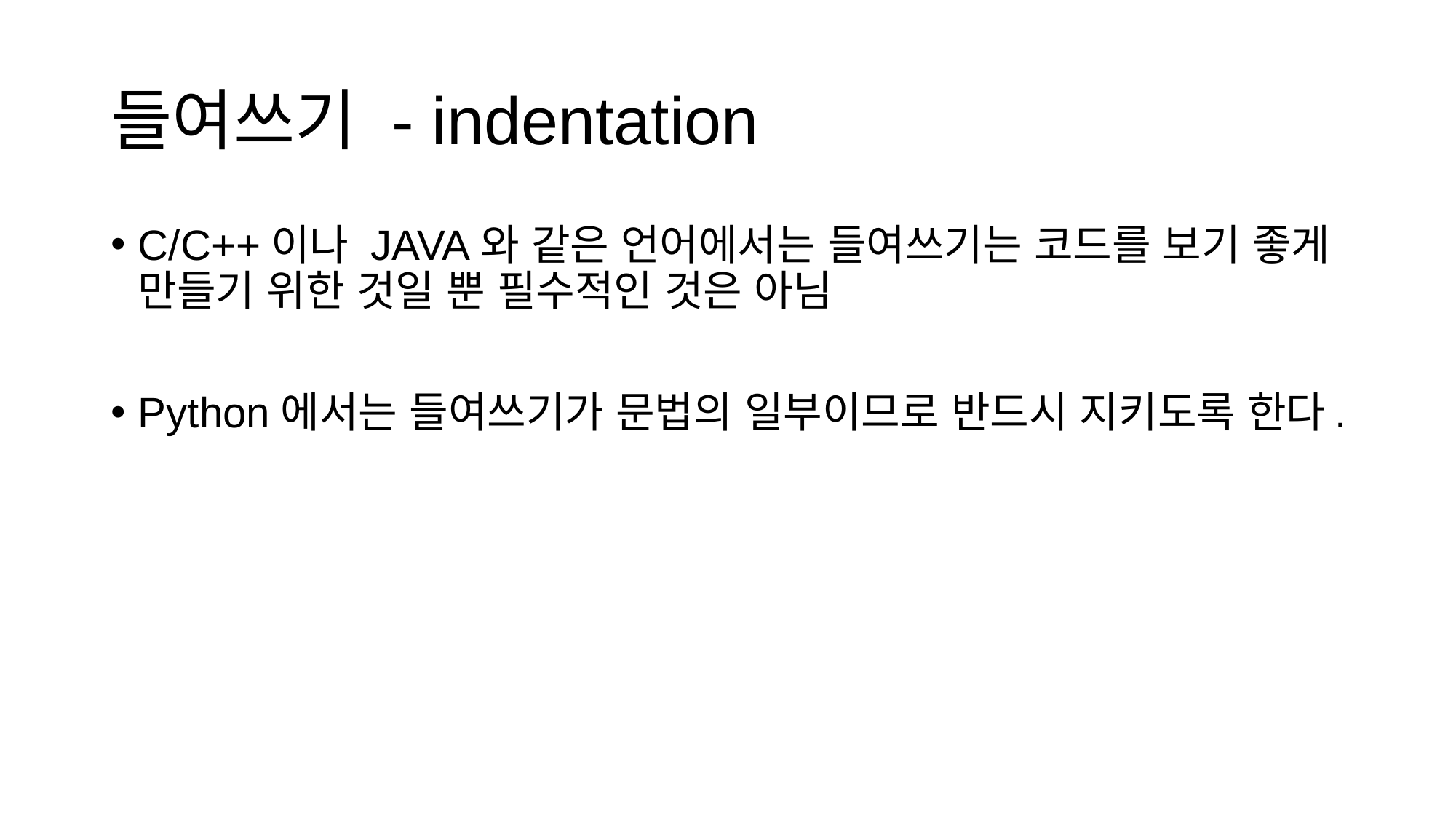

# 들여쓰기 - indentation
C/C++이나 JAVA와 같은 언어에서는 들여쓰기는 코드를 보기 좋게 만들기 위한 것일 뿐 필수적인 것은 아님

Python에서는 들여쓰기가 문법의 일부이므로 반드시 지키도록 한다.